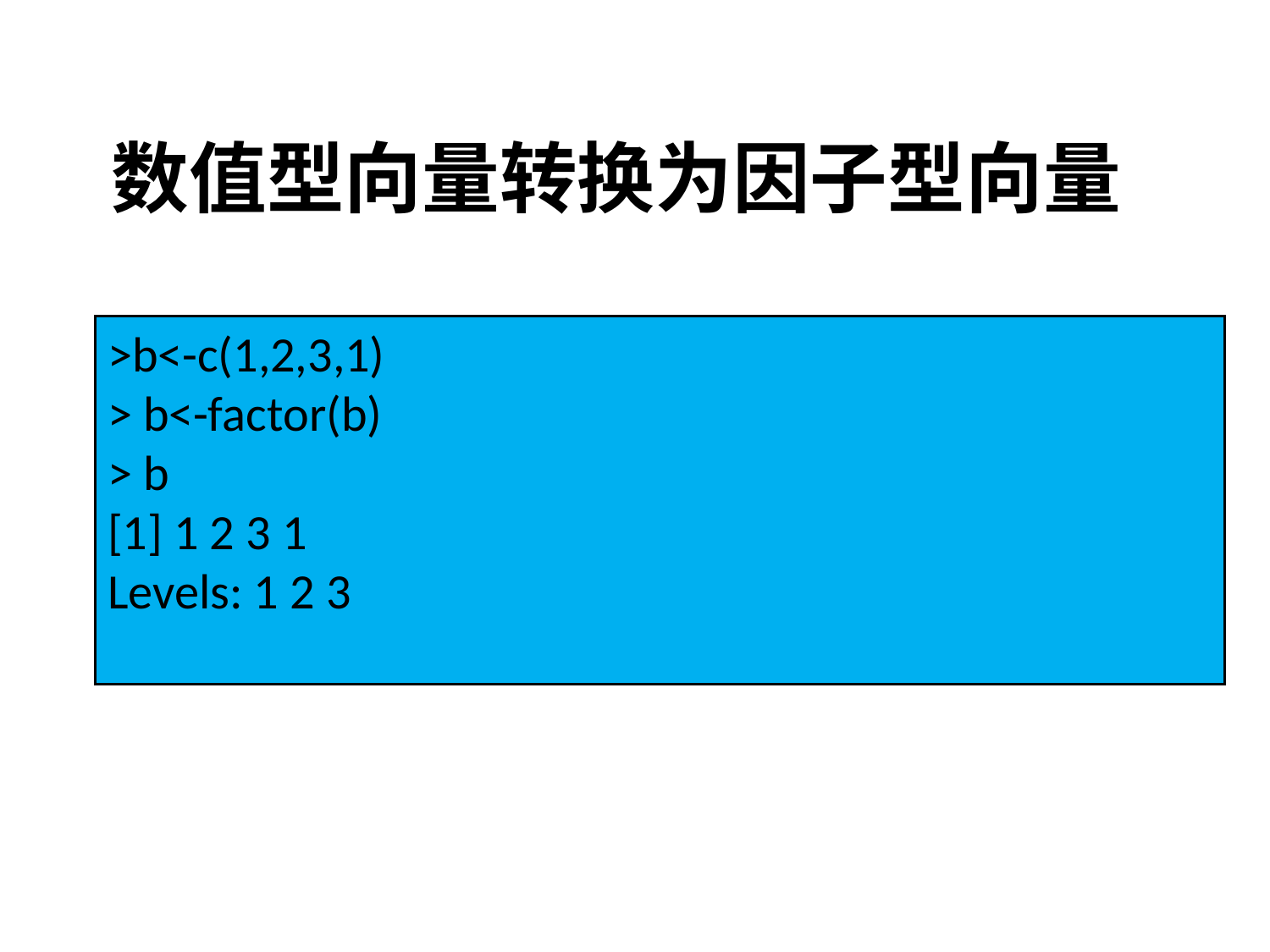

# 数值型向量转换为因子型向量
>b<-c(1,2,3,1)
> b<-factor(b)
> b
[1] 1 2 3 1
Levels: 1 2 3